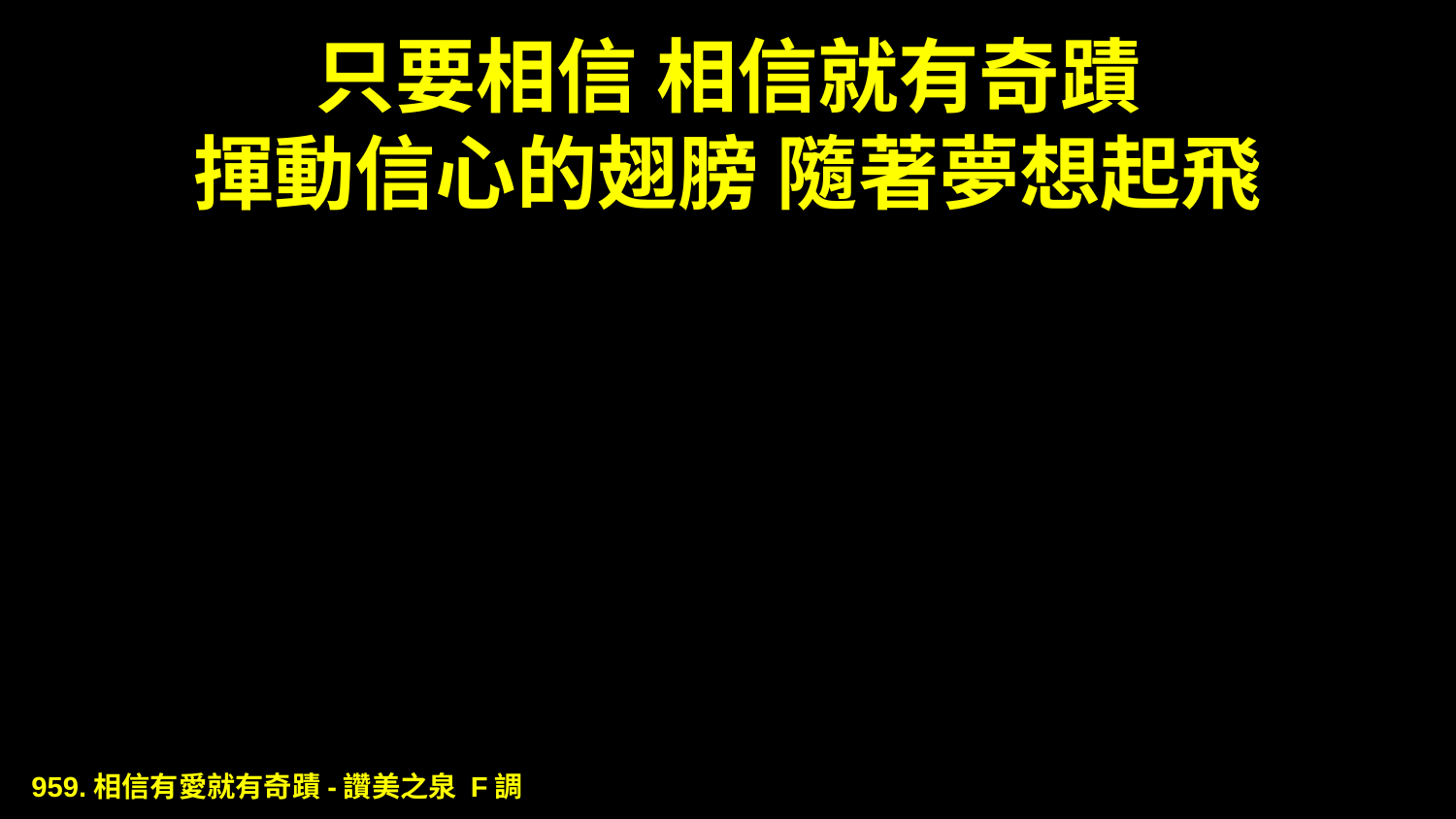

# 只要相信 相信就有奇蹟 揮動信心的翅膀 隨著夢想起飛
959.相信有愛就有奇蹟-讚美之泉 F調